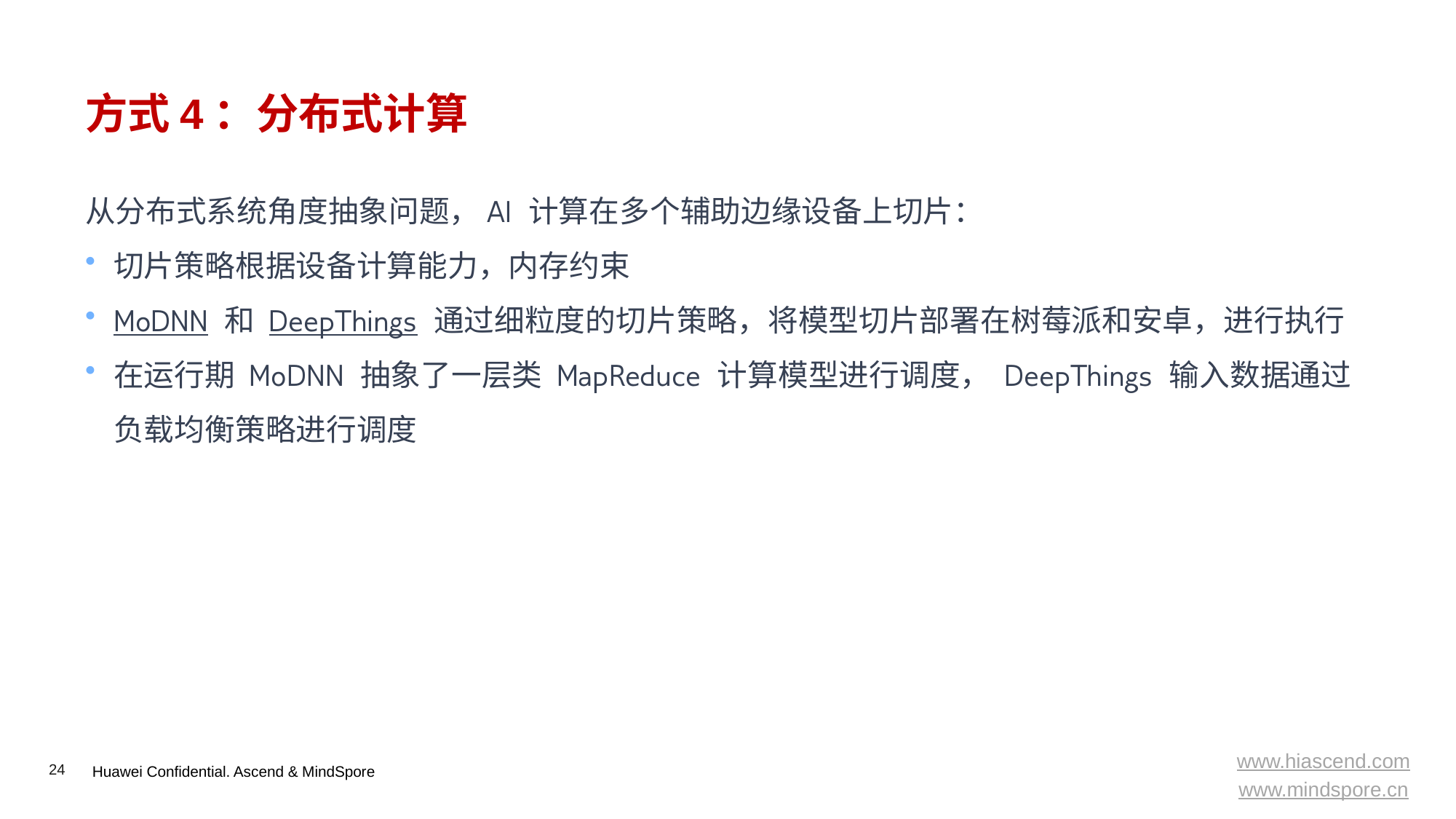

# 方式4：分布式计算
从分布式系统角度抽象问题，AI 计算在多个辅助边缘设备上切片：
切片策略根据设备计算能力，内存约束
MoDNN 和 DeepThings 通过细粒度的切片策略，将模型切片部署在树莓派和安卓，进行执行
在运行期 MoDNN 抽象了一层类 MapReduce 计算模型进行调度， DeepThings 输入数据通过负载均衡策略进行调度